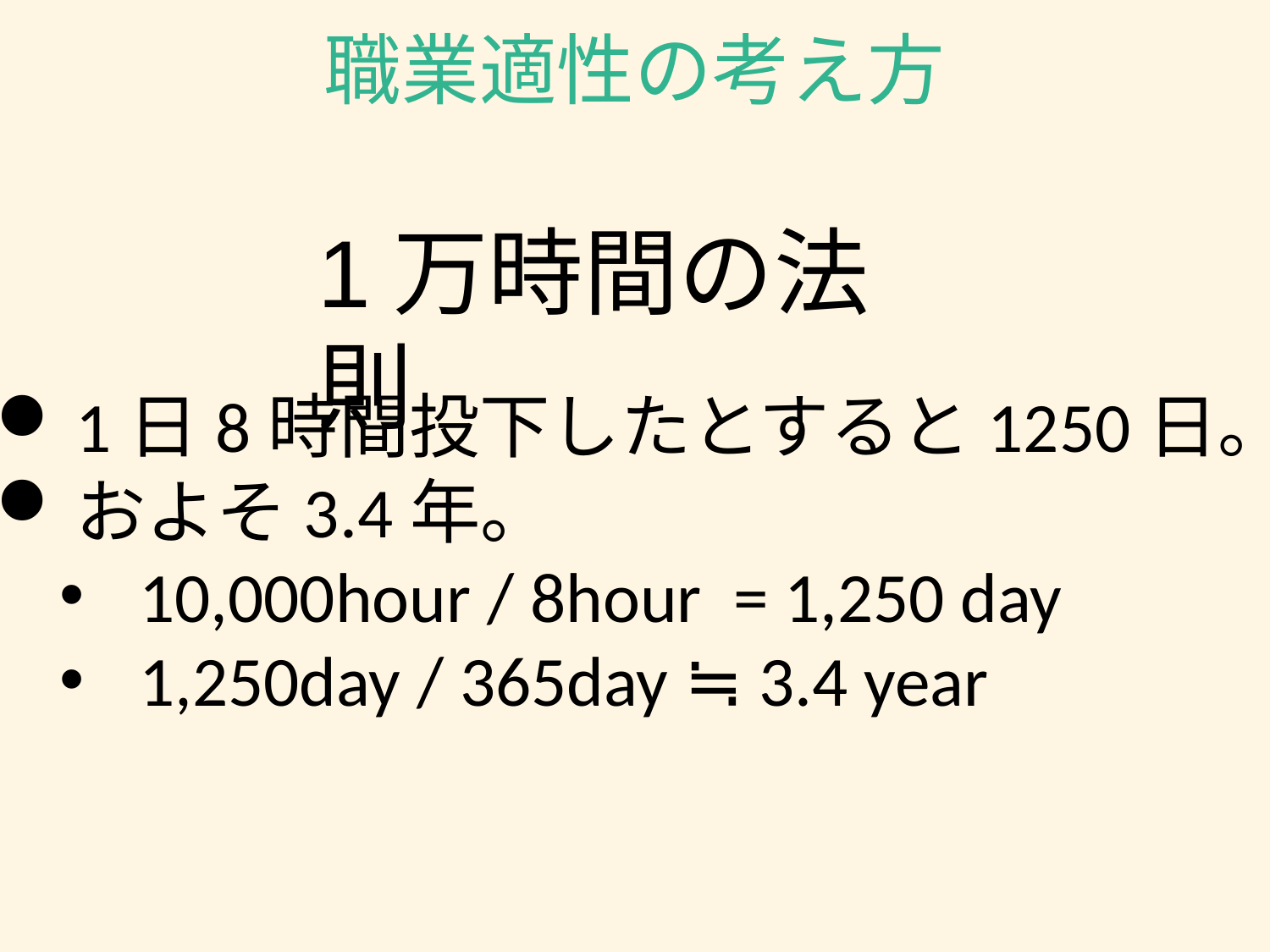

# 職業適性の考え方
1万時間の法則
1日8時間投下したとすると1250日。
およそ3.4年。
10,000hour / 8hour  = 1,250 day
1,250day / 365day ≒ 3.4 year